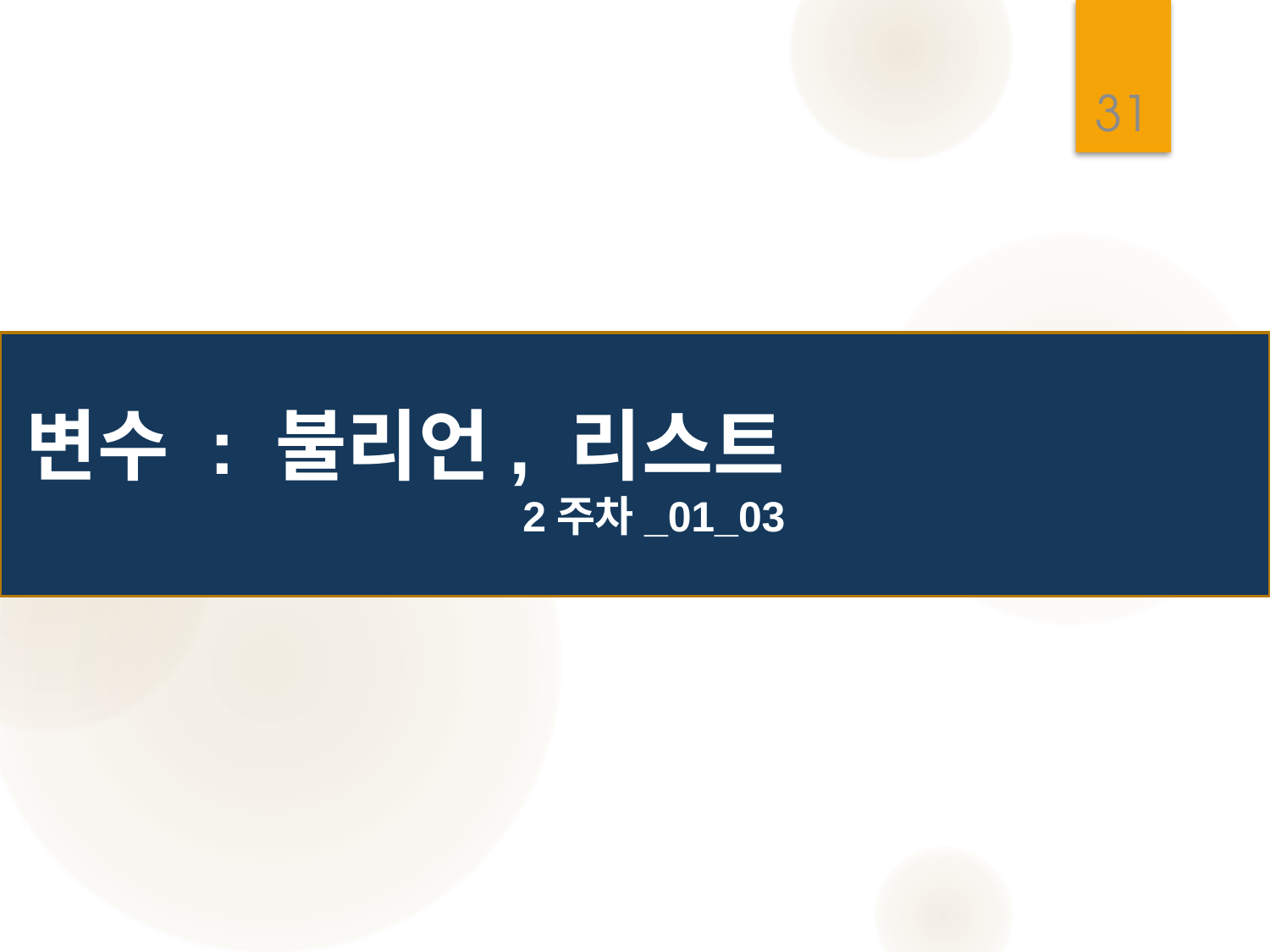

31

# 변수 : 불리언, 리스트 2주차_01_03